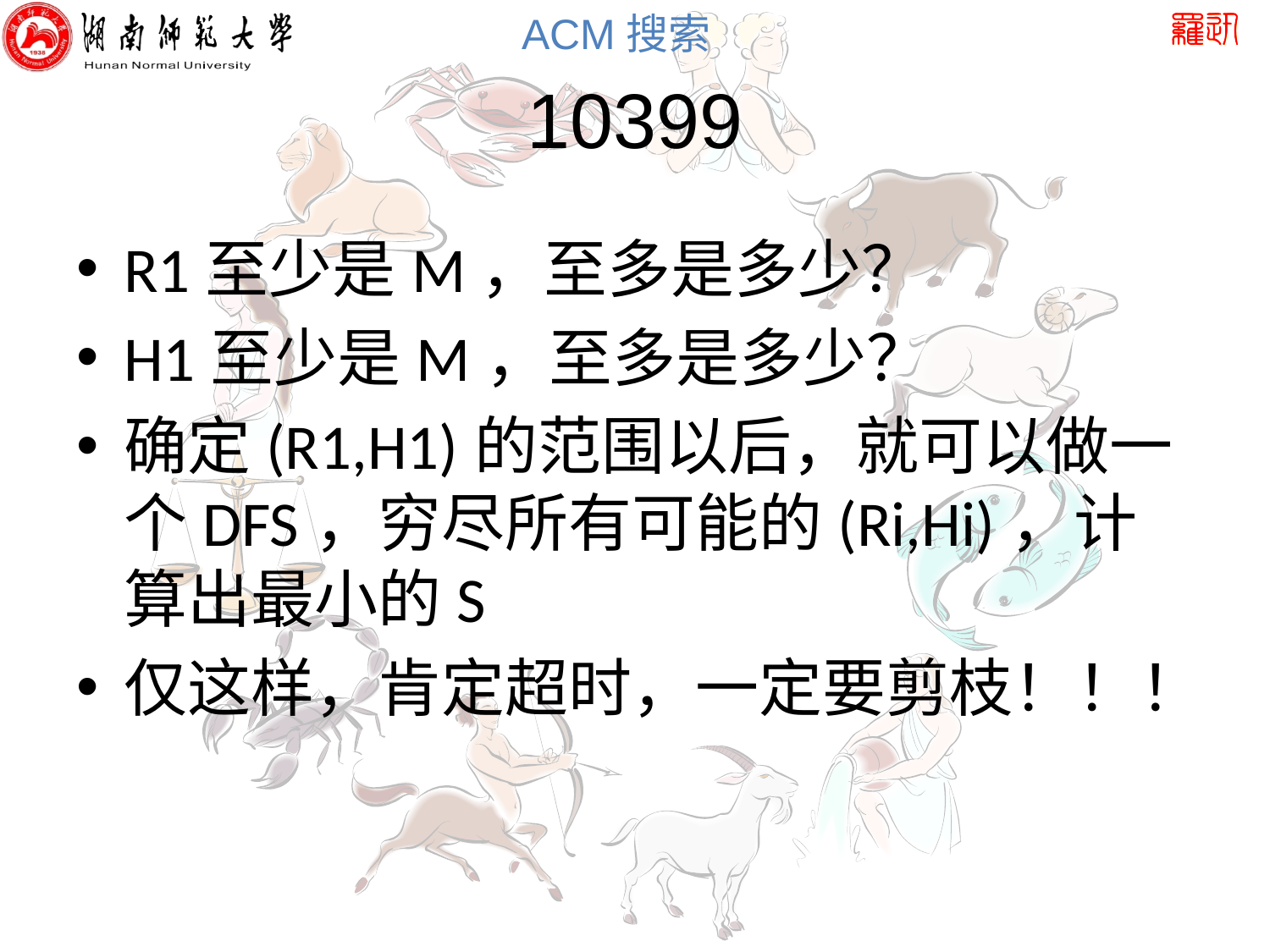

# 10399
R1至少是M，至多是多少？
H1至少是M，至多是多少？
确定(R1,H1)的范围以后，就可以做一个DFS，穷尽所有可能的(Ri,Hi)，计算出最小的S
仅这样，肯定超时，一定要剪枝！！！